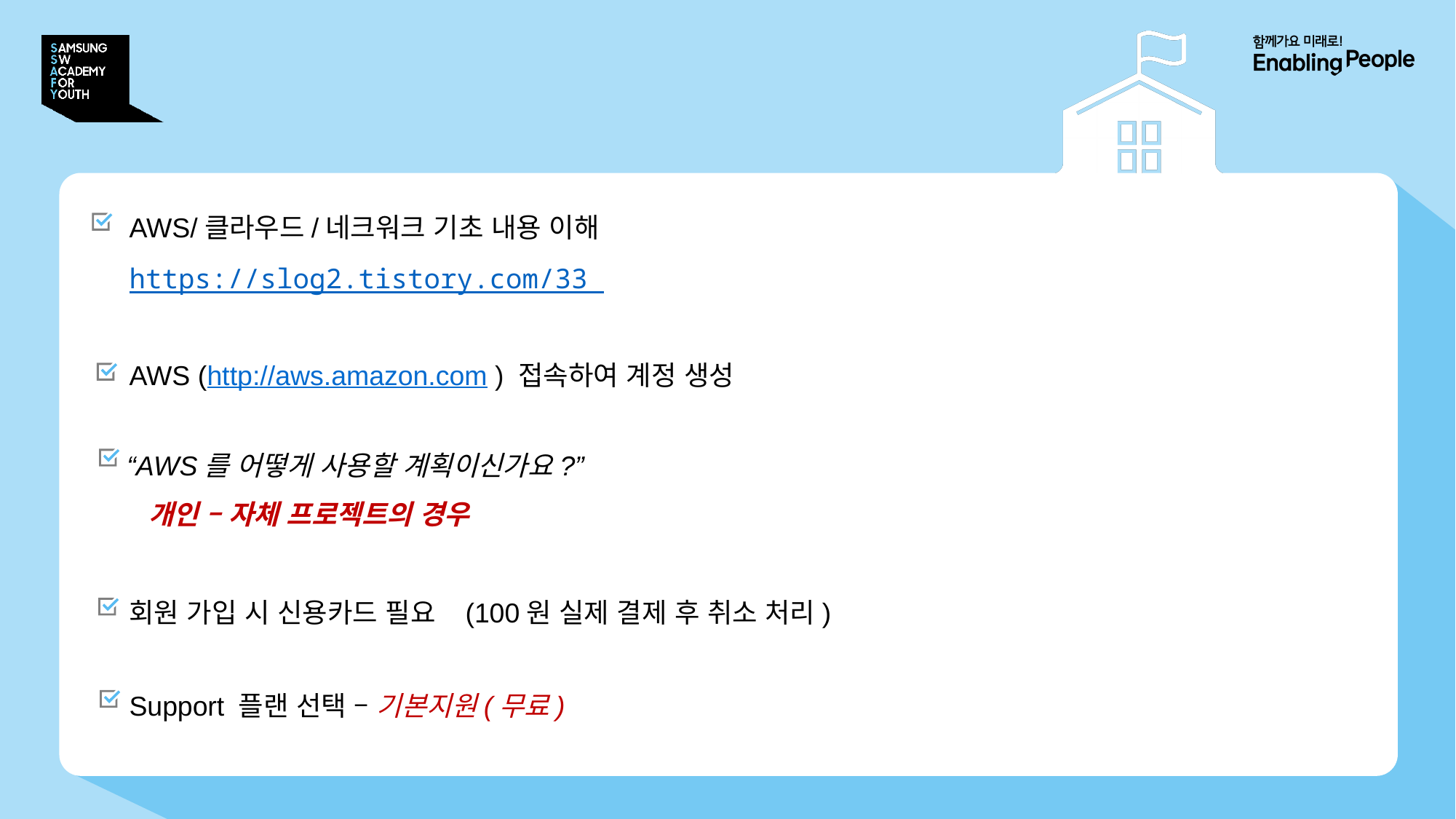

# 과제목표 – AWS EC2 서비스 이해와 가입
AWS/클라우드/네크워크 기초 내용 이해https://slog2.tistory.com/33

AWS (http://aws.amazon.com ) 접속하여 계정 생성

“AWS를 어떻게 사용할 계획이신가요?”
  개인 – 자체 프로젝트의 경우

회원 가입 시 신용카드 필요   (100원 실제 결제 후 취소 처리)

Support 플랜 선택 – 기본지원(무료)